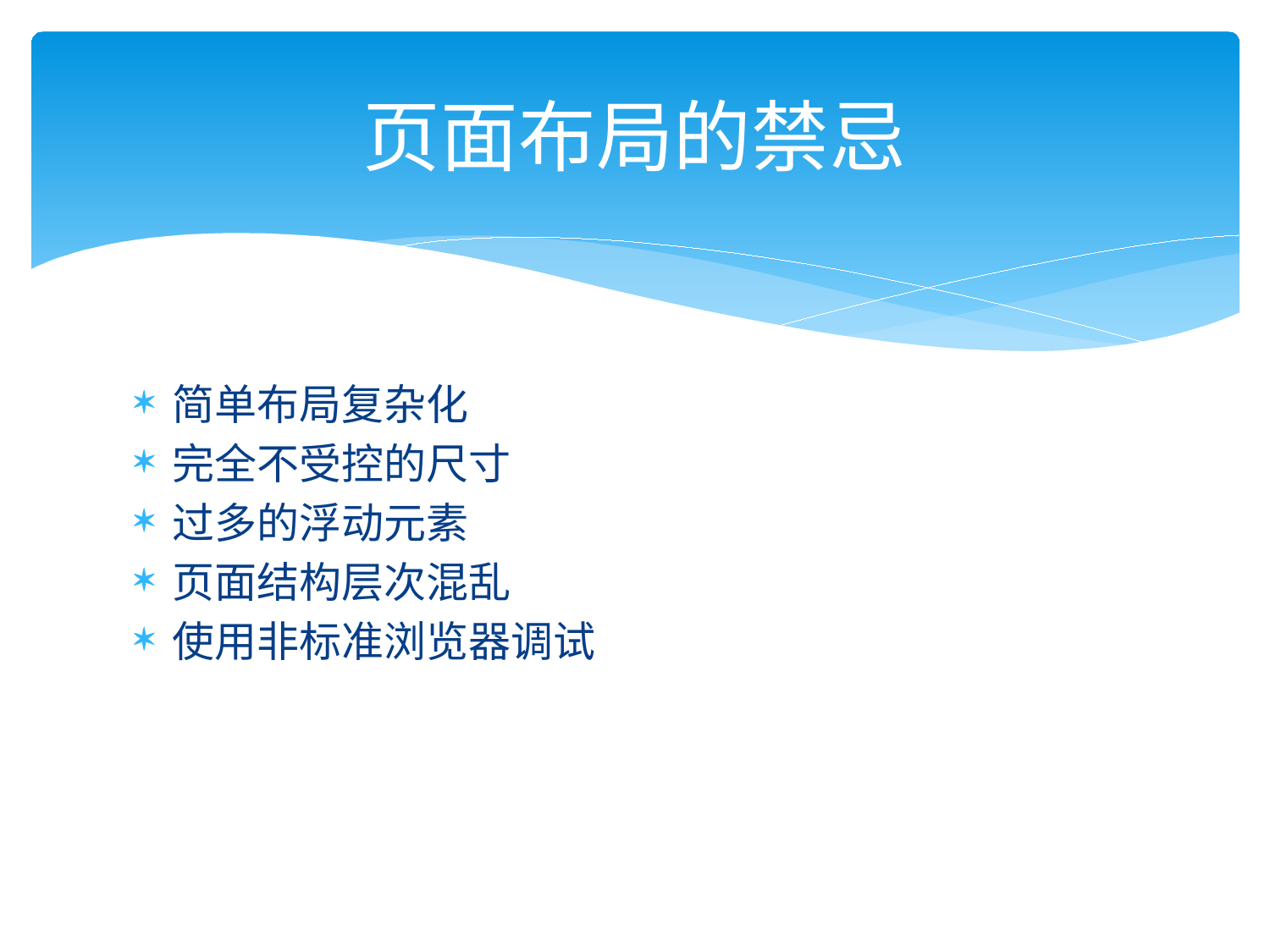

# 页面布局的禁忌
简单布局复杂化
完全不受控的尺寸
过多的浮动元素
页面结构层次混乱
使用非标准浏览器调试